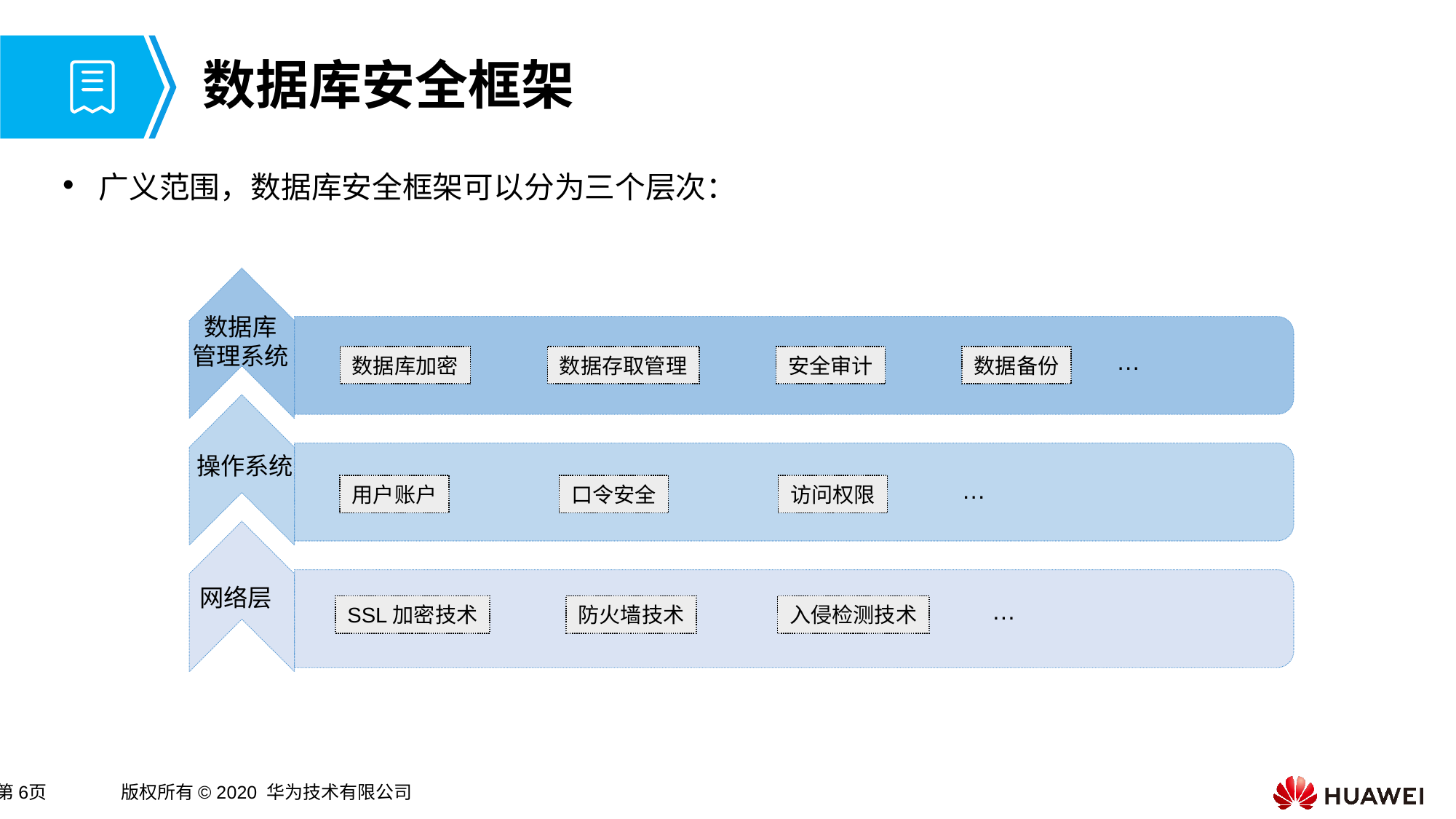

# 数据库安全框架
广义范围，数据库安全框架可以分为三个层次：

数据库
管理系统

…
数据库加密
数据存取管理
安全审计
数据备份

操作系统
…
用户账户
口令安全
访问权限

网络层
…
SSL加密技术
防火墙技术
入侵检测技术